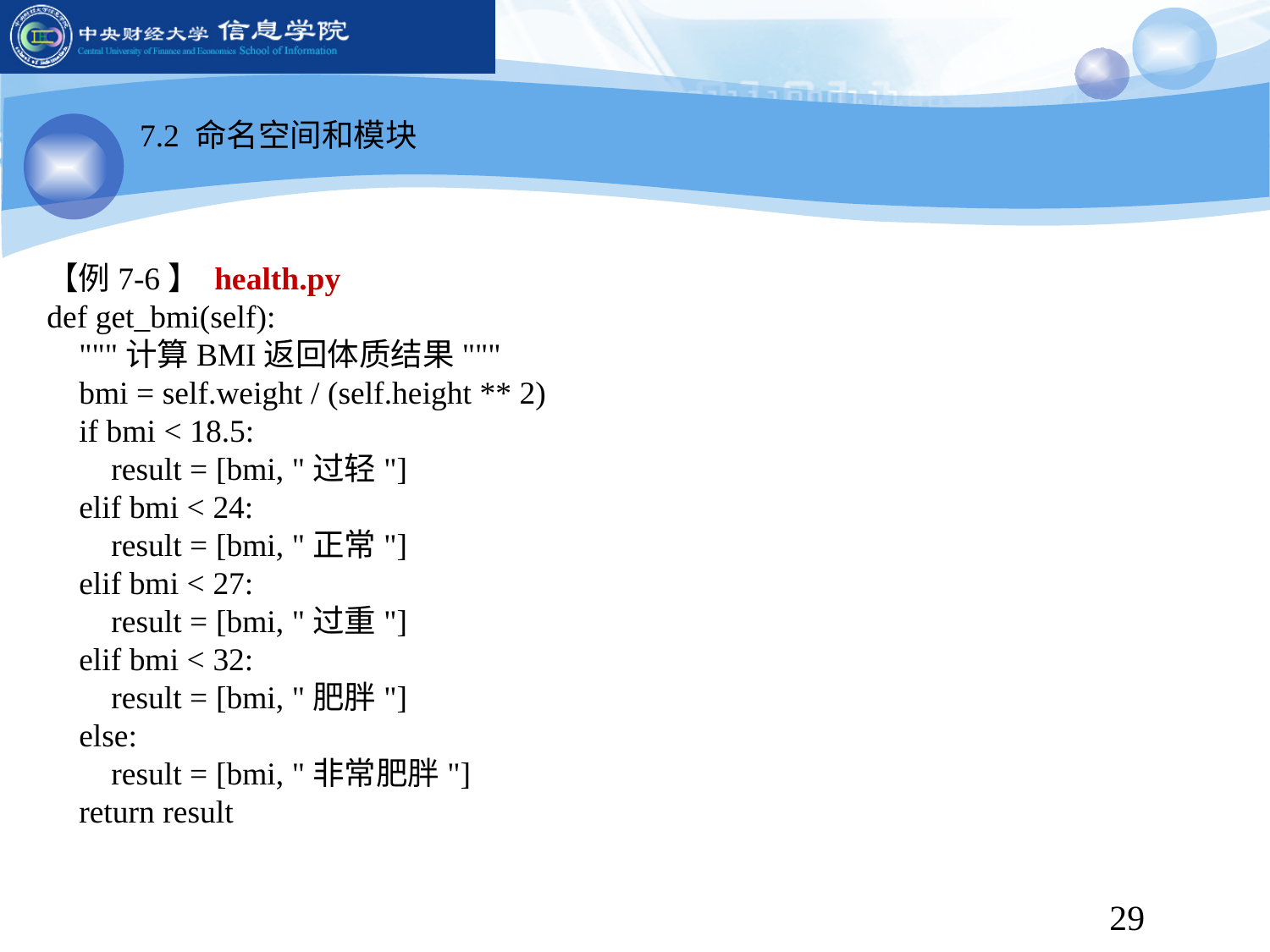

7.2 命名空间和模块

【例7-6】 health.py
def get_bmi(self):
    """计算BMI返回体质结果"""
    bmi = self.weight / (self.height ** 2)
    if bmi < 18.5:
        result = [bmi, "过轻"]
    elif bmi < 24:
        result = [bmi, "正常"]
    elif bmi < 27:
        result = [bmi, "过重"]
    elif bmi < 32:
        result = [bmi, "肥胖"]
    else:
        result = [bmi, "非常肥胖"]
    return result